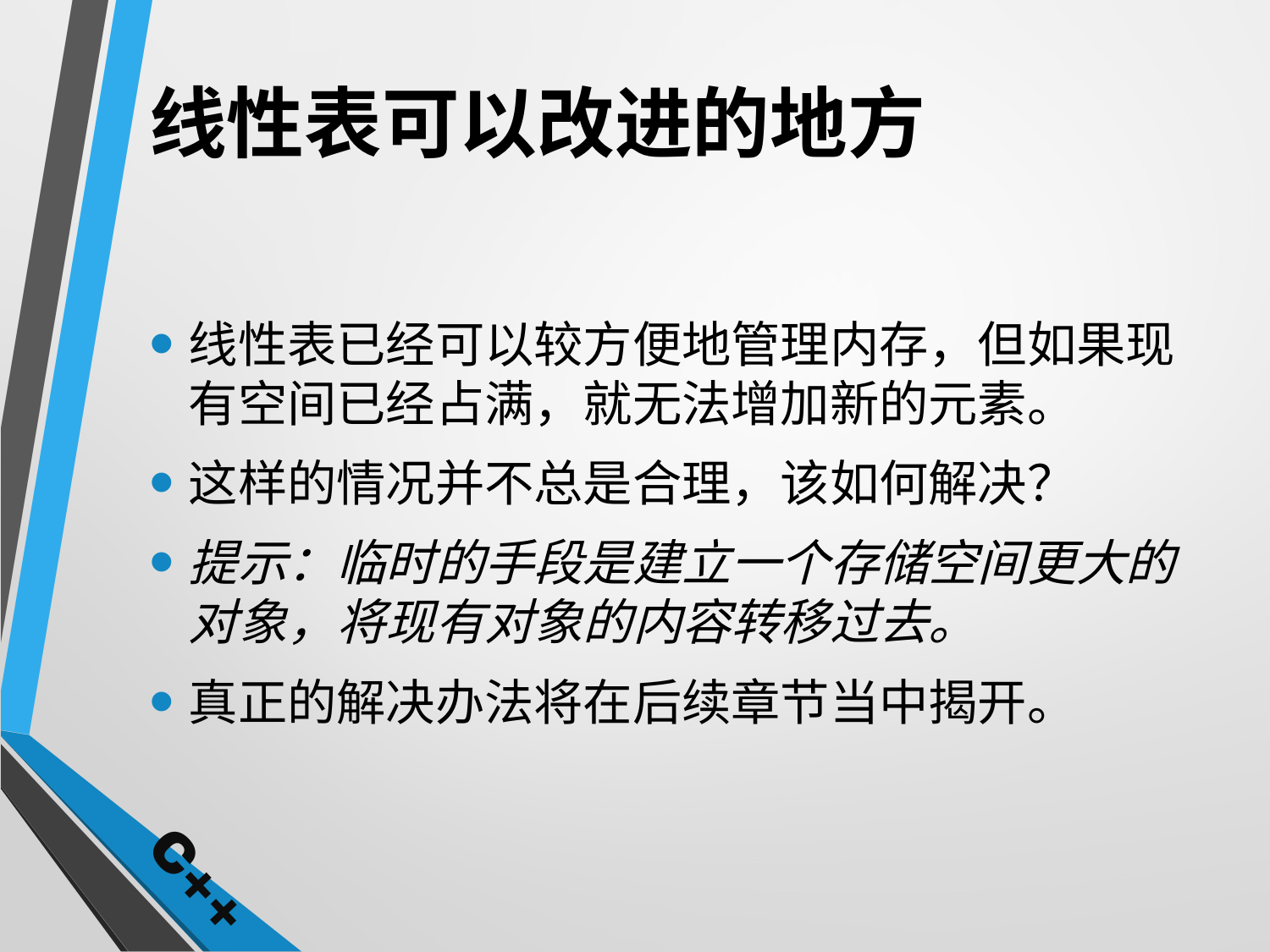

# 线性表可以改进的地方
线性表已经可以较方便地管理内存，但如果现有空间已经占满，就无法增加新的元素。
这样的情况并不总是合理，该如何解决？
提示：临时的手段是建立一个存储空间更大的对象，将现有对象的内容转移过去。
真正的解决办法将在后续章节当中揭开。